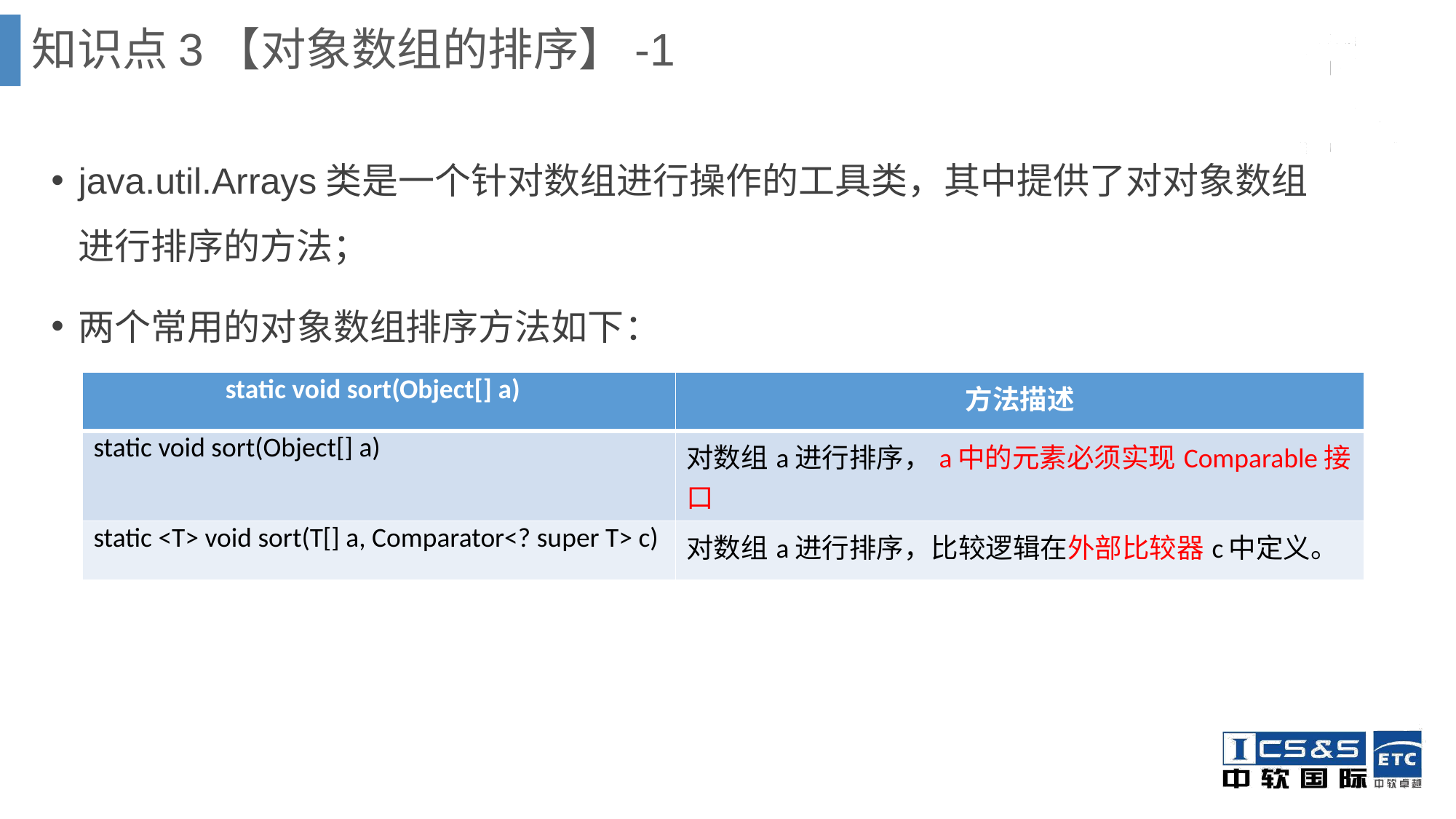

知识点3【对象数组的排序】-1
java.util.Arrays类是一个针对数组进行操作的工具类，其中提供了对对象数组进行排序的方法；
两个常用的对象数组排序方法如下：
| static void sort(Object[] a) | 方法描述 |
| --- | --- |
| static void sort(Object[] a) | 对数组a进行排序，a中的元素必须实现Comparable接口 |
| static <T> void sort(T[] a, Comparator<? super T> c) | 对数组a进行排序，比较逻辑在外部比较器c中定义。 |